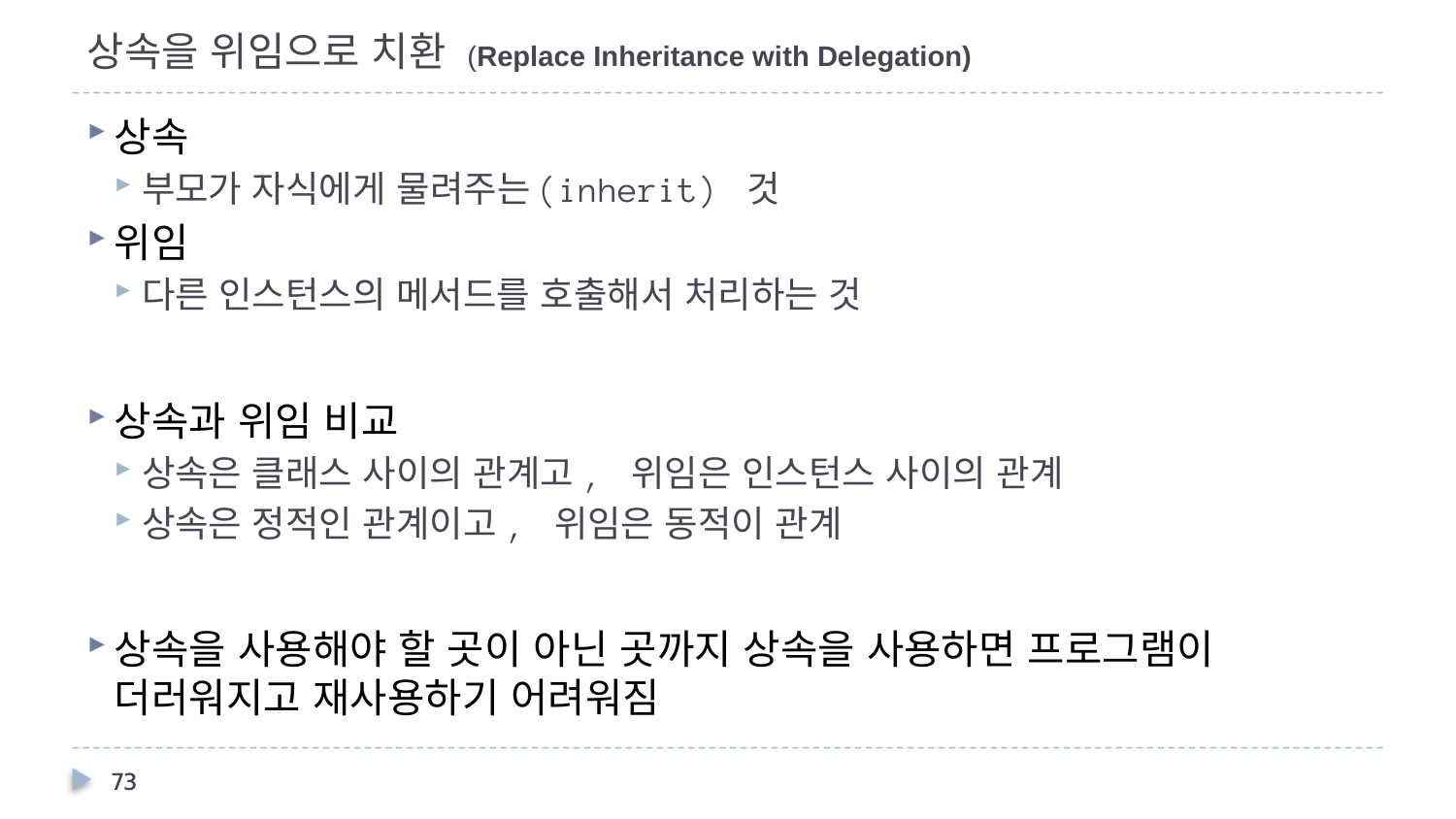

# 상속을 위임으로 치환 (Replace Inheritance with Delegation)
상속
부모가 자식에게 물려주는(inherit) 것
위임
다른 인스턴스의 메서드를 호출해서 처리하는 것

상속과 위임 비교
상속은 클래스 사이의 관계고, 위임은 인스턴스 사이의 관계
상속은 정적인 관계이고, 위임은 동적이 관계

상속을 사용해야 할 곳이 아닌 곳까지 상속을 사용하면 프로그램이 더러워지고 재사용하기 어려워짐

73